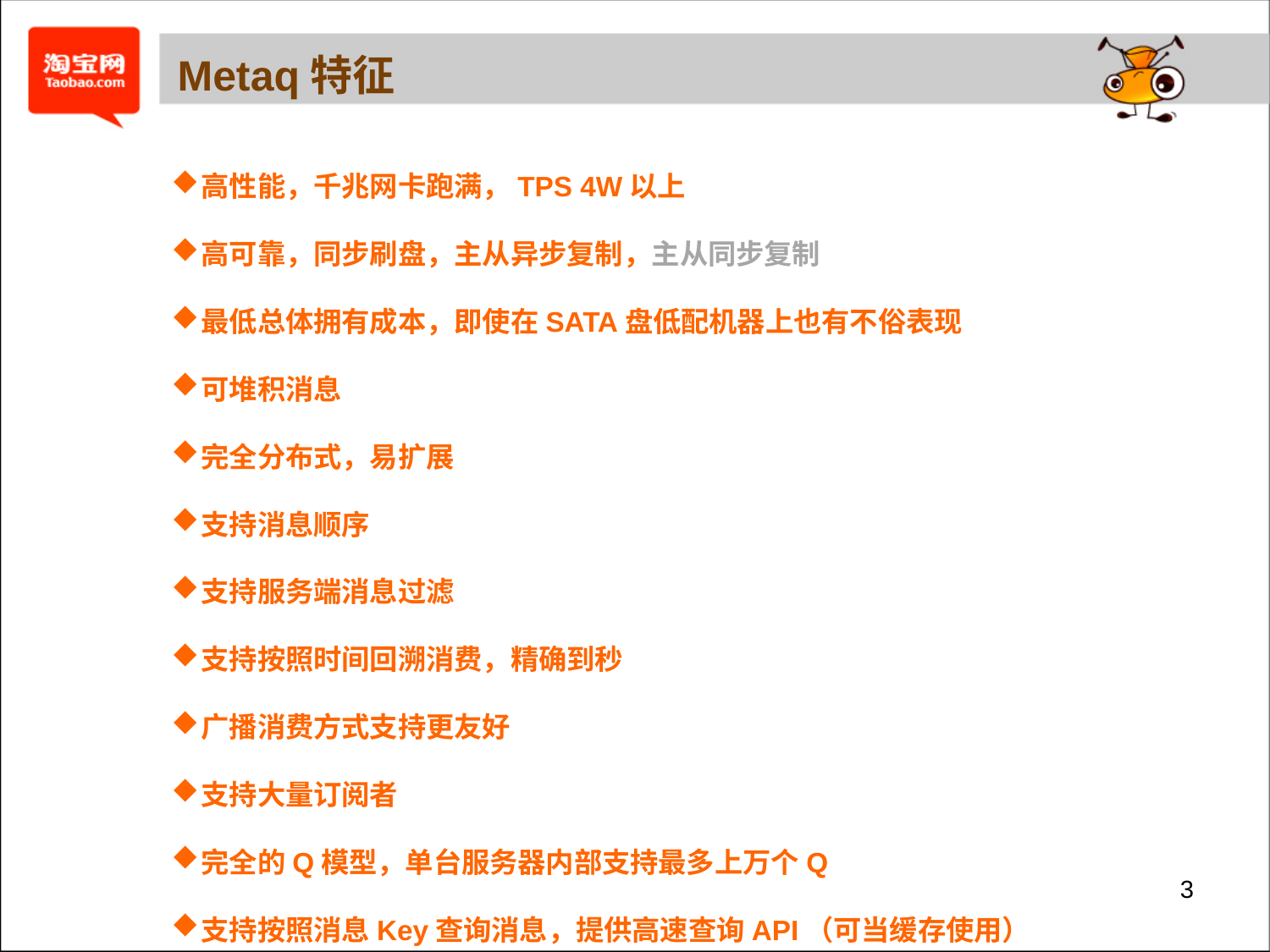

Metaq特征
高性能，千兆网卡跑满，TPS 4W以上
高可靠，同步刷盘，主从异步复制，主从同步复制
最低总体拥有成本，即使在SATA盘低配机器上也有不俗表现
可堆积消息
完全分布式，易扩展
支持消息顺序
支持服务端消息过滤
支持按照时间回溯消费，精确到秒
广播消费方式支持更友好
支持大量订阅者
完全的Q模型，单台服务器内部支持最多上万个Q
支持按照消息Key查询消息，提供高速查询API（可当缓存使用）

3